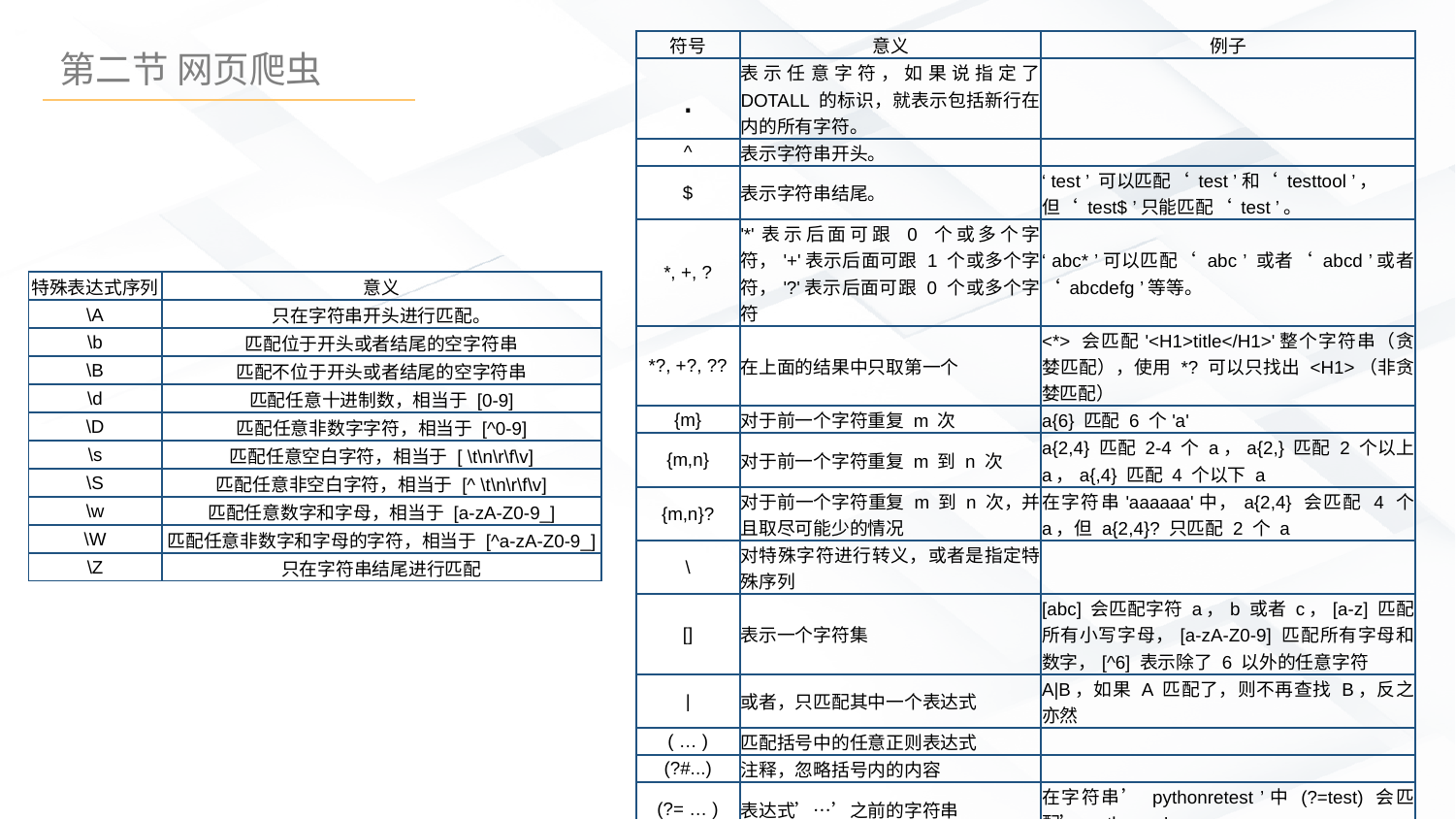

| 符号 | 意义 | 例子 |
| --- | --- | --- |
| . | 表示任意字符，如果说指定了 DOTALL 的标识，就表示包括新行在内的所有字符。 |  |
| ^ | 表示字符串开头。 |  |
| $ | 表示字符串结尾。 | ‘ test ’ 可以匹配‘ test ’和‘ testtool ’， 但‘ test$ ’只能匹配‘ test ’。 |
| \*, +, ? | '\*'表示后面可跟 0 个或多个字符，'+'表示后面可跟 1 个或多个字符，'?'表示后面可跟 0 个或多个字符 | ‘ abc\* ’可以匹配‘ abc ’ 或者‘ abcd ’或者‘ abcdefg ’等等。 |
| \*?, +?, ?? | 在上面的结果中只取第一个 | <\*> 会匹配'<H1>title</H1>'整个字符串（贪婪匹配），使用 \*? 可以只找出 <H1>（非贪婪匹配） |
| {m} | 对于前一个字符重复 m 次 | a{6} 匹配 6 个'a' |
| {m,n} | 对于前一个字符重复 m 到 n 次 | a{2,4} 匹配 2-4 个 a，a{2,} 匹配 2 个以上 a，a{,4} 匹配 4 个以下 a |
| {m,n}? | 对于前一个字符重复 m 到 n 次，并且取尽可能少的情况 | 在字符串'aaaaaa'中，a{2,4} 会匹配 4 个 a，但 a{2,4}? 只匹配 2 个 a |
| \ | 对特殊字符进行转义，或者是指定特殊序列 |  |
| [] | 表示一个字符集 | [abc] 会匹配字符 a，b 或者 c，[a-z] 匹配所有小写字母，[a-zA-Z0-9] 匹配所有字母和数字，[^6] 表示除了 6 以外的任意字符 |
| | | 或者，只匹配其中一个表达式 | A|B，如果 A 匹配了，则不再查找 B，反之亦然 |
| ( … ) | 匹配括号中的任意正则表达式 |  |
| (?#...) | 注释，忽略括号内的内容 |  |
| (?= … ) | 表达式’…’之前的字符串 | 在字符串’ pythonretest ’中 (?=test) 会匹配’ pythonre ’ |
| (?!...) | 后面不跟表达式’…’的字符串 | 如果’ pythonre ’后面不是字符串’ test ’，那么 (?!test) 会匹配’ pythonre ’ |
| (?<= … ) | 跟在表达式’…’后面的字符串符合括号之后的正则表达式 | 正则表达式’ (?<=abc)def ’会在’ abcdef ’中匹配’ def ’ |
| (?<!...) | 括号之后的正则表达式不跟在’…’的后面 |  |
| 特殊表达式序列 | 意义 |
| --- | --- |
| \A | 只在字符串开头进行匹配。 |
| \b | 匹配位于开头或者结尾的空字符串 |
| \B | 匹配不位于开头或者结尾的空字符串 |
| \d | 匹配任意十进制数，相当于 [0-9] |
| \D | 匹配任意非数字字符，相当于 [^0-9] |
| \s | 匹配任意空白字符，相当于 [ \t\n\r\f\v] |
| \S | 匹配任意非空白字符，相当于 [^ \t\n\r\f\v] |
| \w | 匹配任意数字和字母，相当于 [a-zA-Z0-9\_] |
| \W | 匹配任意非数字和字母的字符，相当于 [^a-zA-Z0-9\_] |
| \Z | 只在字符串结尾进行匹配 |